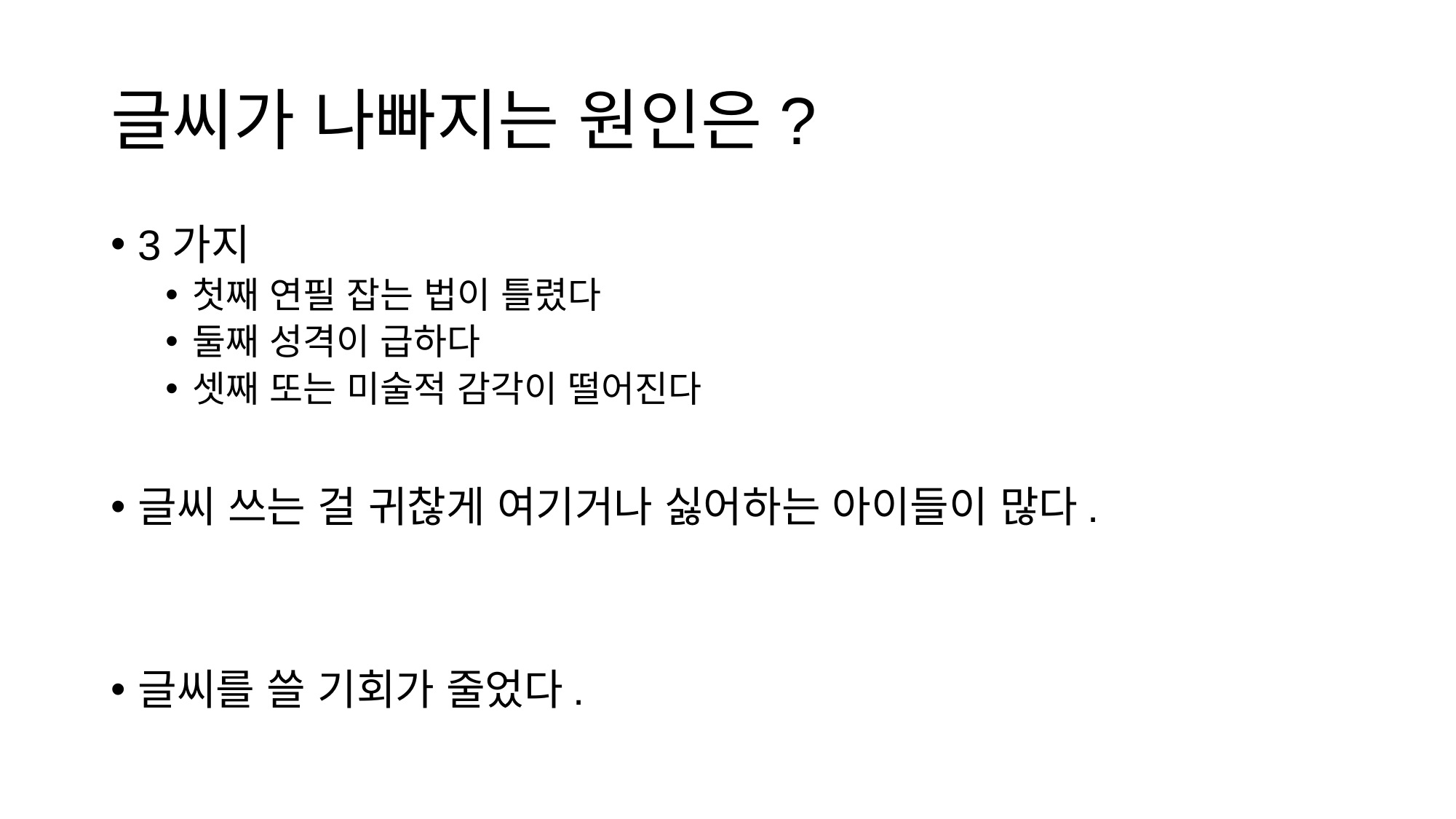

# 글씨가 나빠지는 원인은?
3가지
첫째 연필 잡는 법이 틀렸다
둘째 성격이 급하다
셋째 또는 미술적 감각이 떨어진다

글씨 쓰는 걸 귀찮게 여기거나 싫어하는 아이들이 많다.

글씨를 쓸 기회가 줄었다.